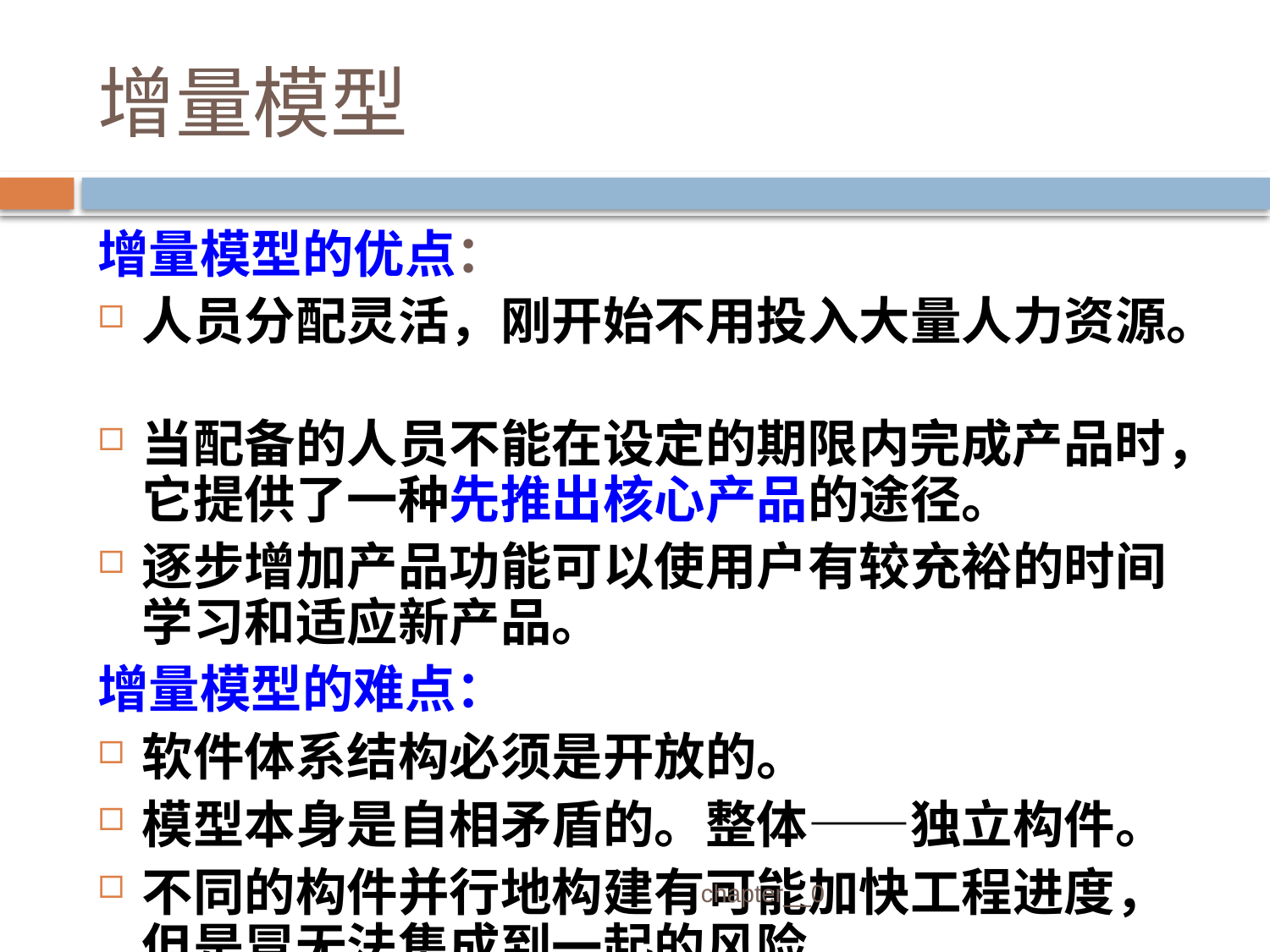

# 增量模型
65
增量模型的优点：
人员分配灵活，刚开始不用投入大量人力资源。
当配备的人员不能在设定的期限内完成产品时，它提供了一种先推出核心产品的途径。
逐步增加产品功能可以使用户有较充裕的时间学习和适应新产品。
增量模型的难点：
软件体系结构必须是开放的。
模型本身是自相矛盾的。整体——独立构件。
不同的构件并行地构建有可能加快工程进度，但是冒无法集成到一起的风险。

 chapter__0